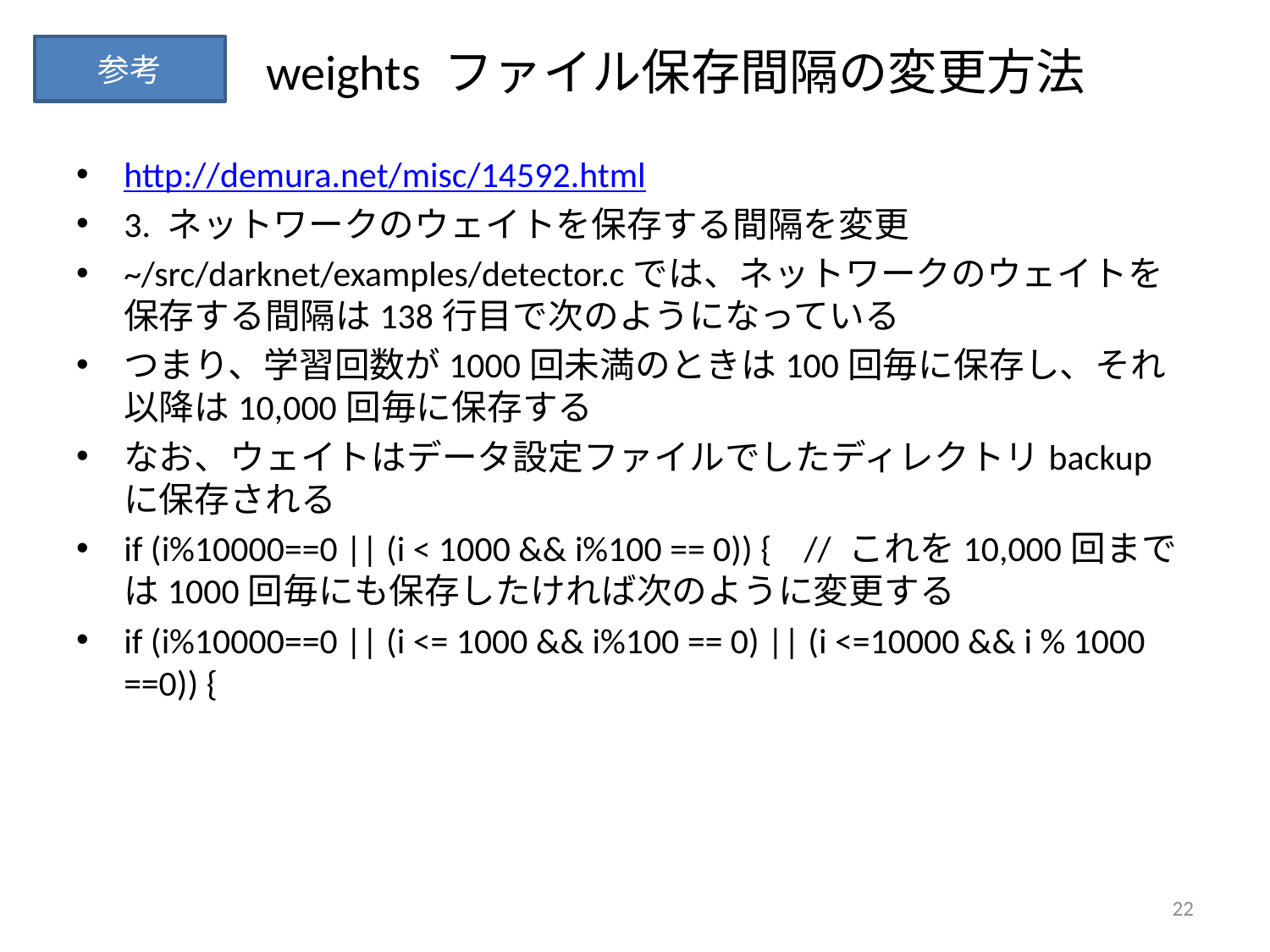

# weights ファイル保存間隔の変更方法
参考
http://demura.net/misc/14592.html
3. ネットワークのウェイトを保存する間隔を変更
~/src/darknet/examples/detector.cでは、ネットワークのウェイトを保存する間隔は138行目で次のようになっている
つまり、学習回数が1000回未満のときは100回毎に保存し、それ以降は10,000回毎に保存する
なお、ウェイトはデータ設定ファイルでしたディレクトリbackupに保存される
if (i%10000==0 || (i < 1000 && i%100 == 0)) {    // これを10,000回までは1000回毎にも保存したければ次のように変更する
if (i%10000==0 || (i <= 1000 && i%100 == 0) || (i <=10000 && i % 1000 ==0)) {
22